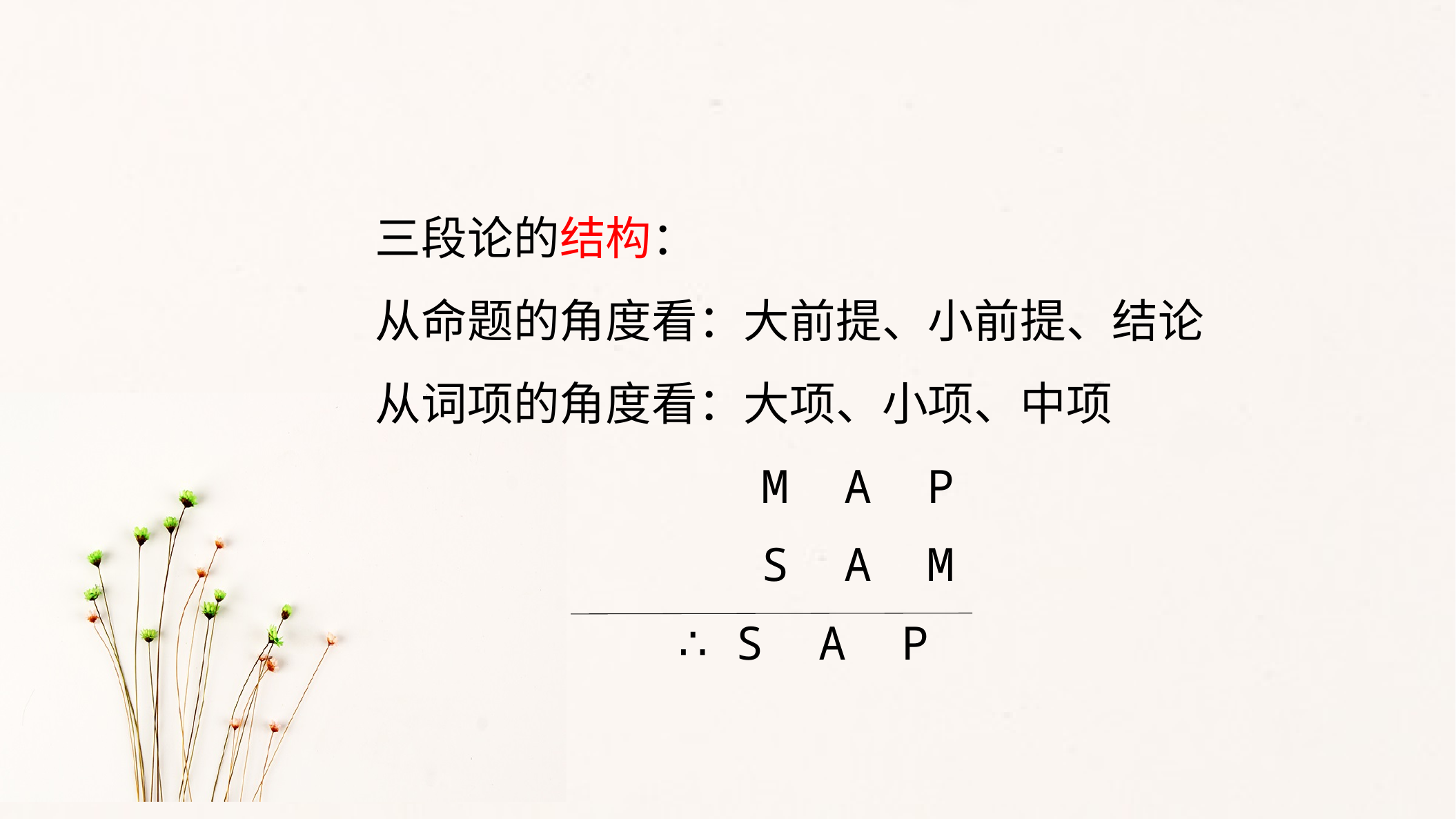

三段论的结构：
从命题的角度看：大前提、小前提、结论
从词项的角度看：大项、小项、中项
              M  A  P
              S  A  M
           ∴ S  A  P